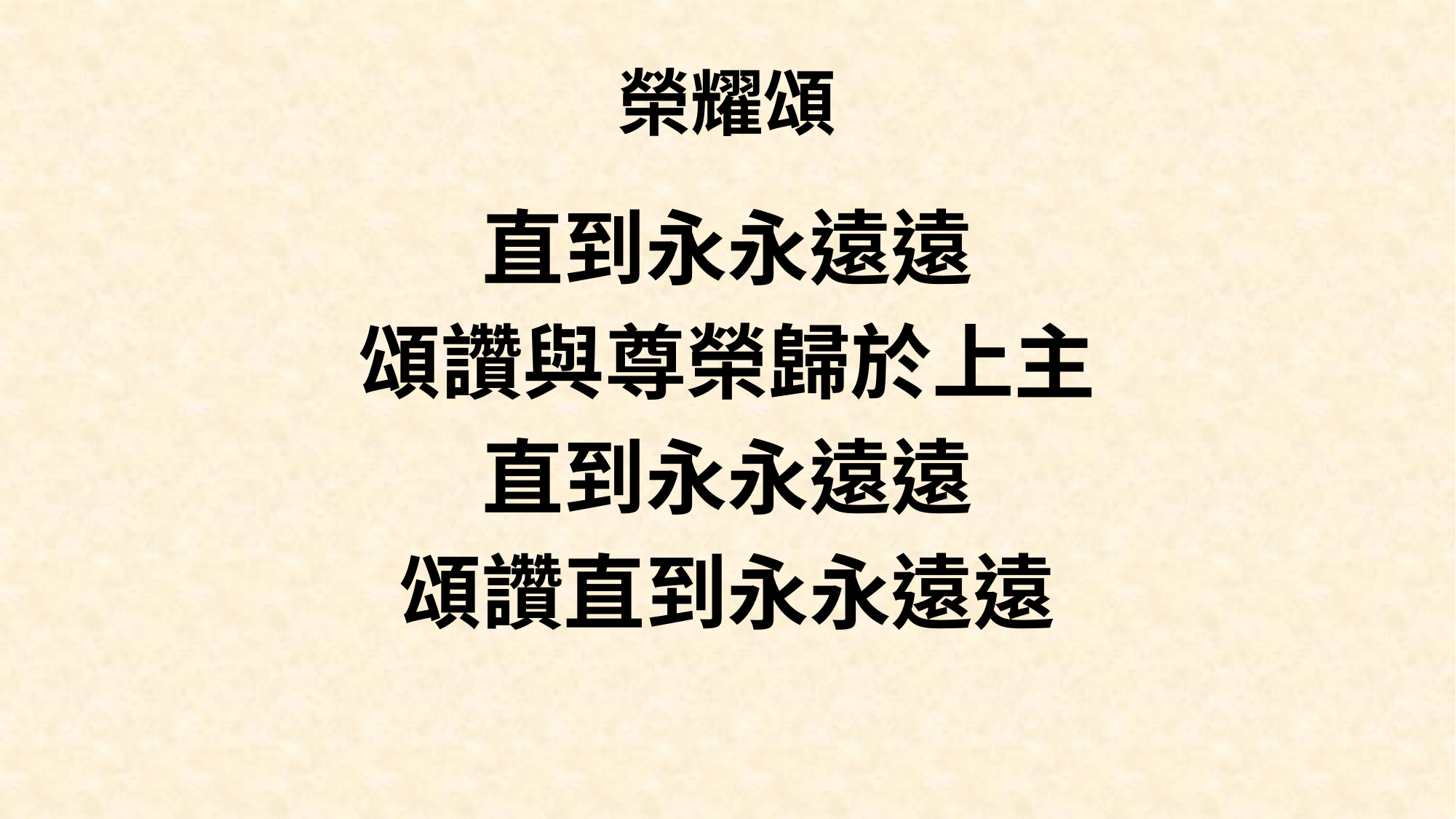

# 榮耀頌
直到永永遠遠
頌讚與尊榮歸於上主
直到永永遠遠
頌讚直到永永遠遠